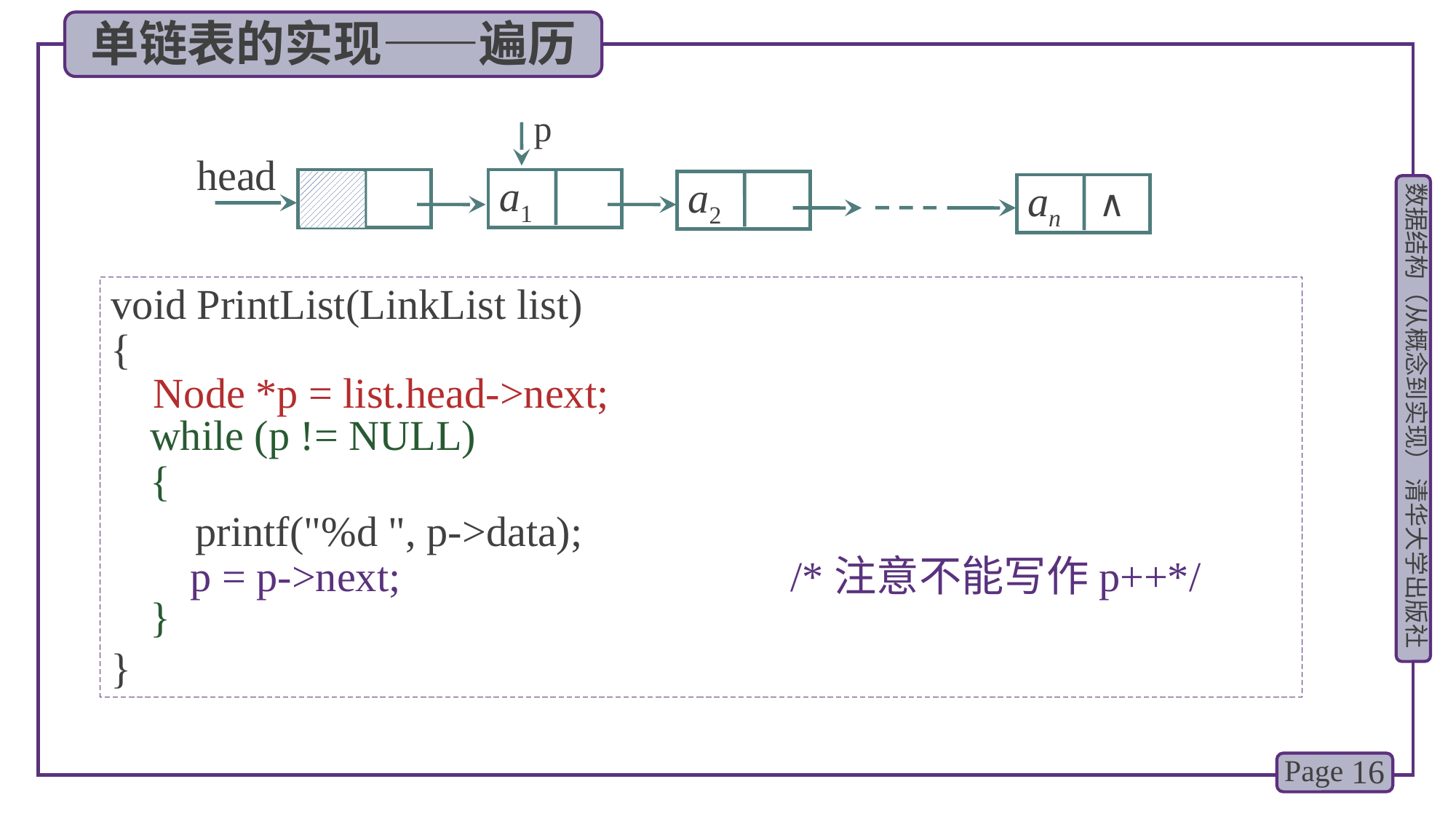

单链表的实现——遍历

p

head

a1

a2

∧
an

void PrintList(LinkList list)
{

        printf("%d ", p->data);

}
Node *p = list.head->next;
while (p != NULL)
{

}
p = p->next;                                     /*注意不能写作p++*/